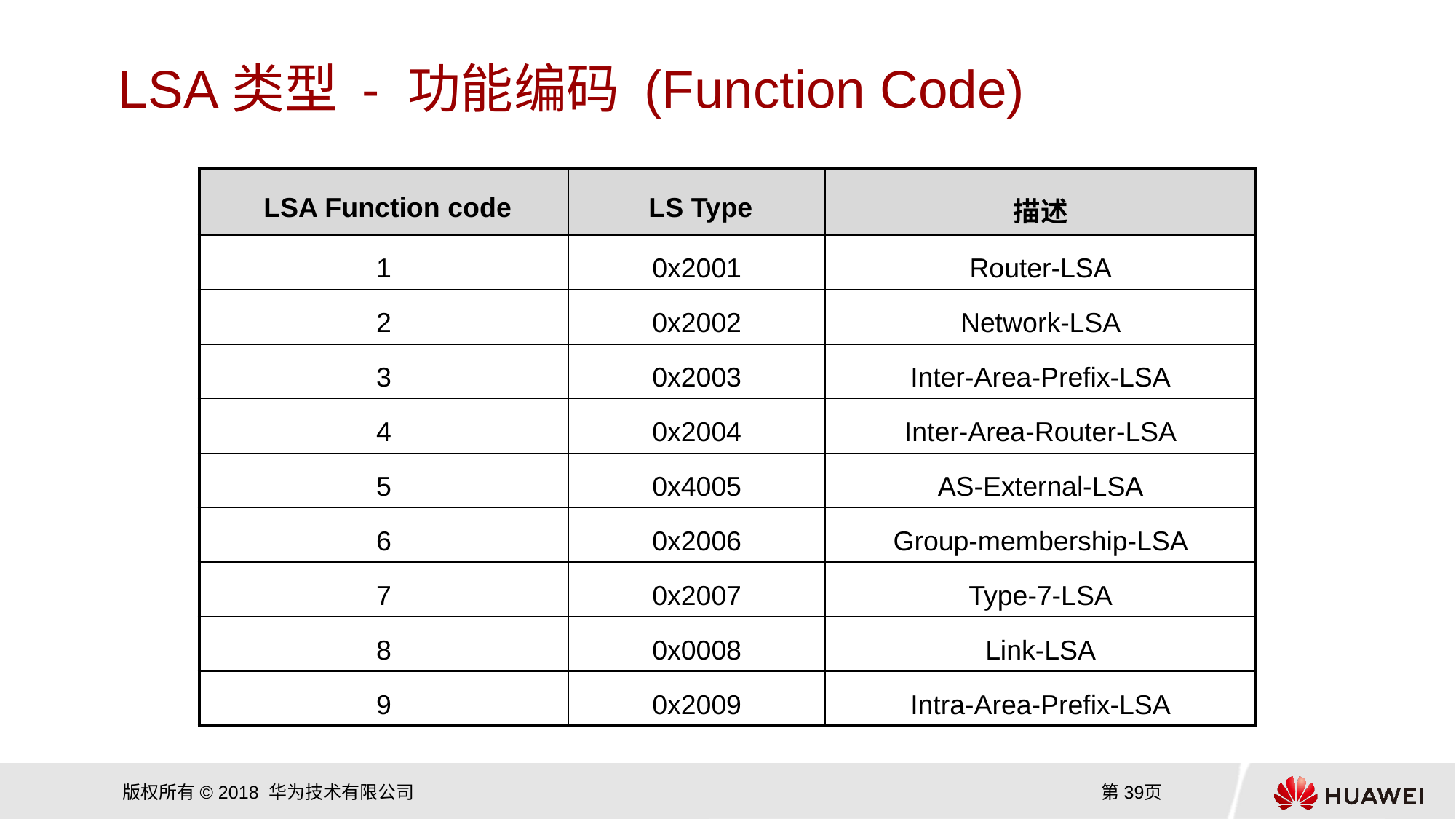

# LSA类型 - 功能编码 (Function Code)
| LSA Function code | LS Type | 描述 |
| --- | --- | --- |
| 1 | 0x2001 | Router-LSA |
| 2 | 0x2002 | Network-LSA |
| 3 | 0x2003 | Inter-Area-Prefix-LSA |
| 4 | 0x2004 | Inter-Area-Router-LSA |
| 5 | 0x4005 | AS-External-LSA |
| 6 | 0x2006 | Group-membership-LSA |
| 7 | 0x2007 | Type-7-LSA |
| 8 | 0x0008 | Link-LSA |
| 9 | 0x2009 | Intra-Area-Prefix-LSA |